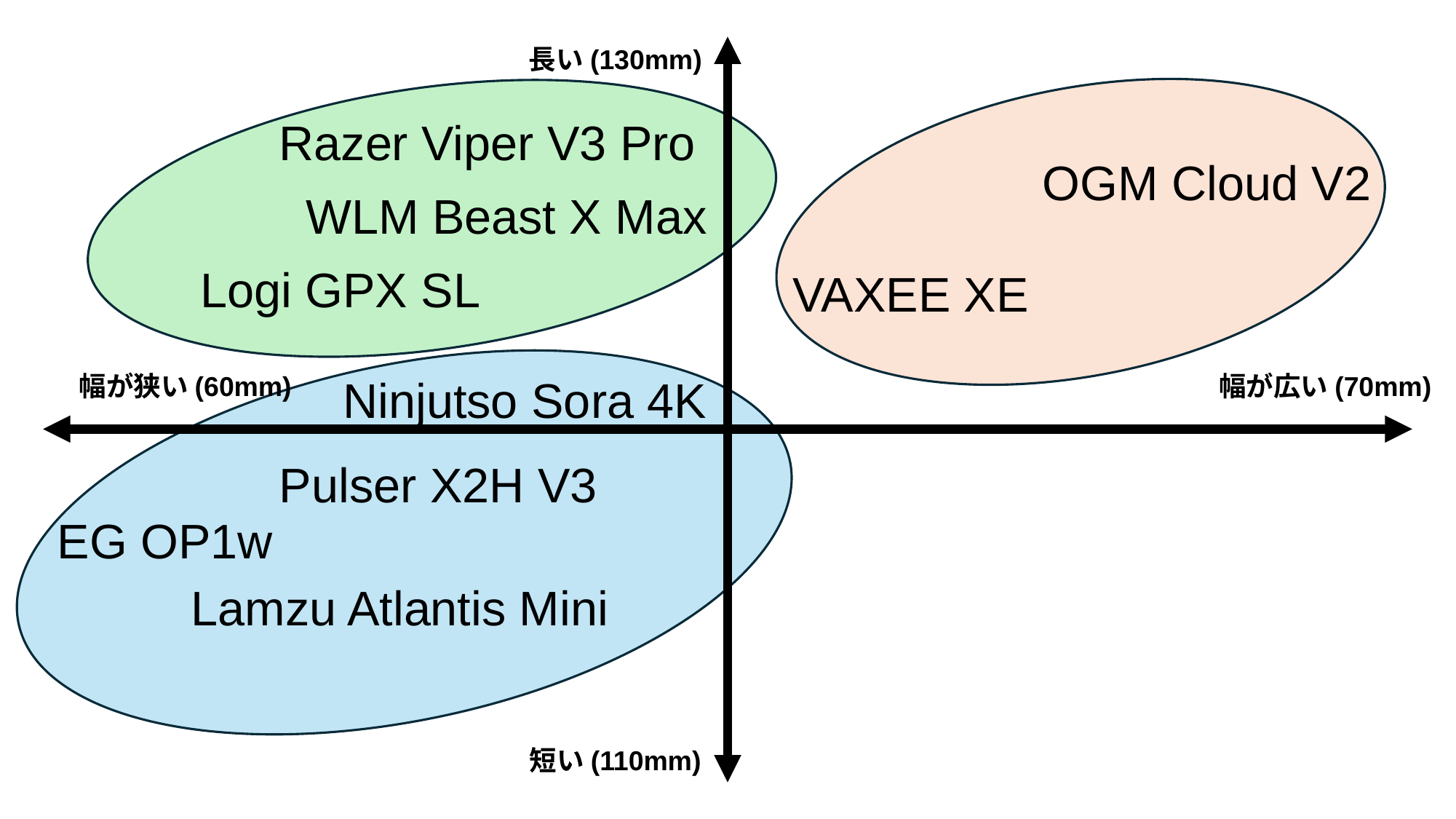

長い(130mm)

Razer Viper V3 Pro
OGM Cloud V2
WLM Beast X Max
Logi GPX SL
VAXEE XE
幅が狭い(60mm)
幅が広い(70mm)
Ninjutso Sora 4K

Pulser X2H V3
EG OP1w
Lamzu Atlantis Mini
短い(110mm)